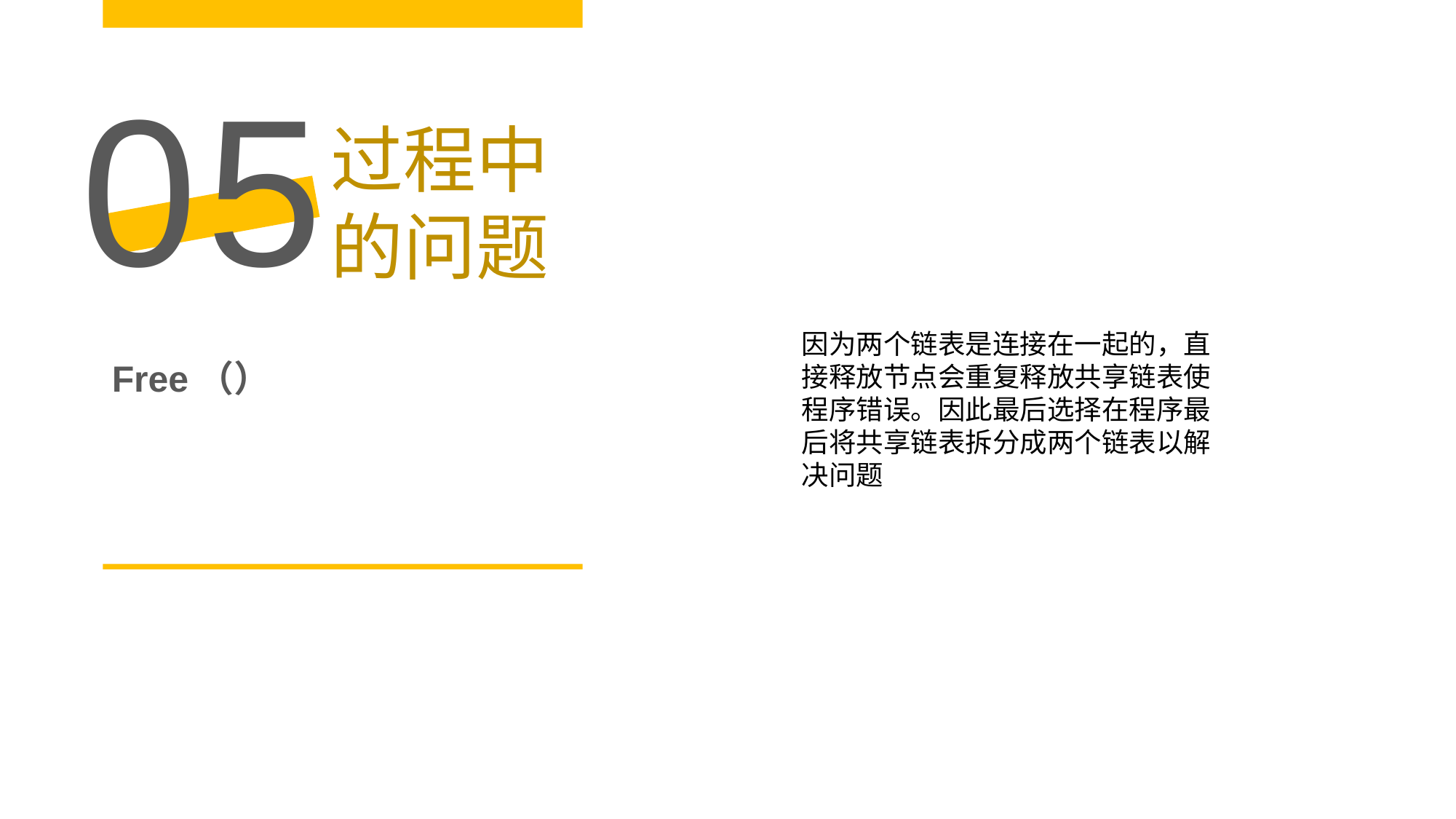

05
过程中的问题

因为两个链表是连接在一起的，直接释放节点会重复释放共享链表使程序错误。因此最后选择在程序最后将共享链表拆分成两个链表以解决问题
Free（）